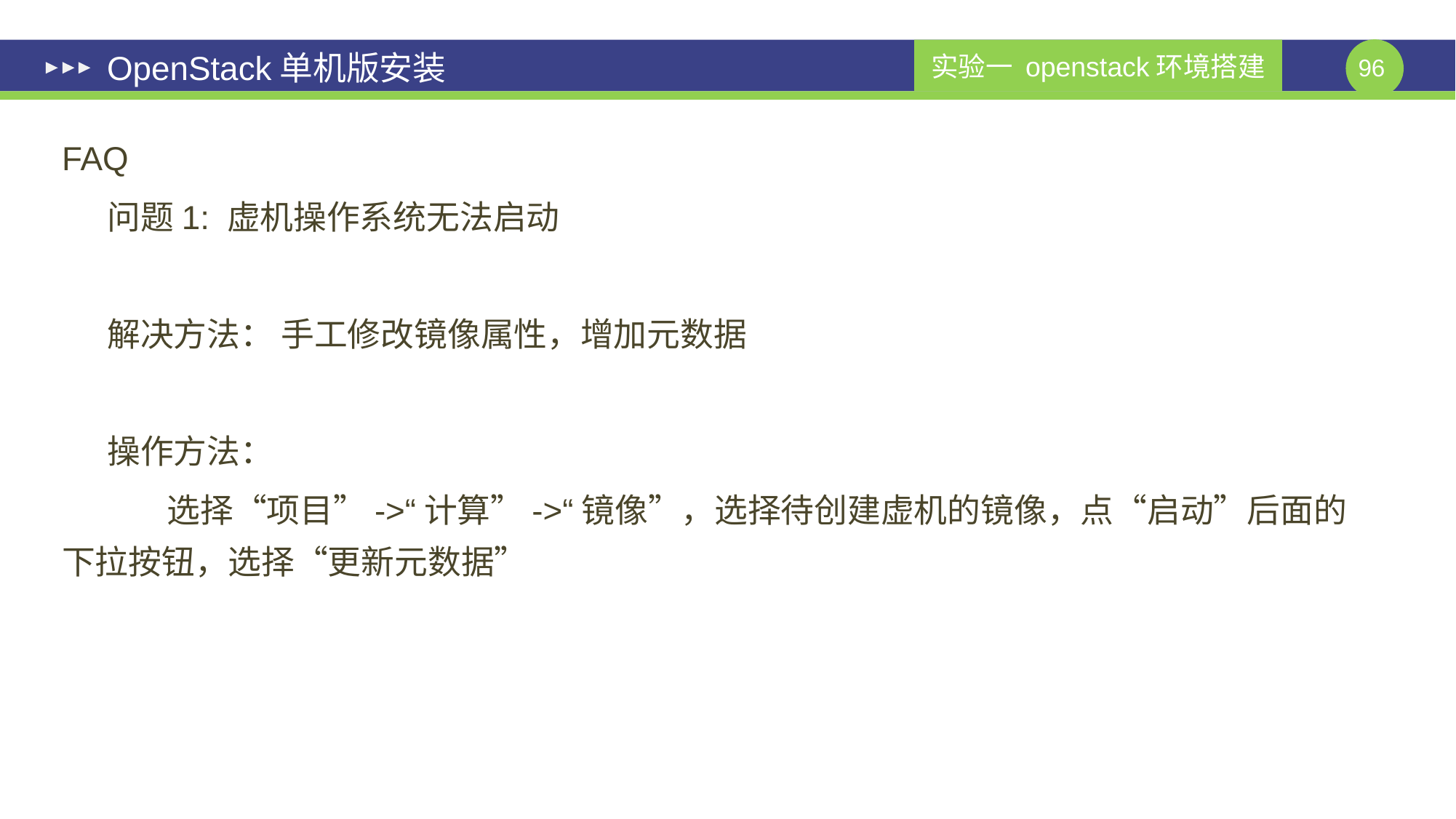

# OpenStack单机版安装
FAQ
     问题1: 虚机操作系统无法启动

     解决方法： 手工修改镜像属性，增加元数据

     操作方法：
             选择“项目”->“计算”->“镜像”，选择待创建虚机的镜像，点“启动”后面的下拉按钮，选择“更新元数据”